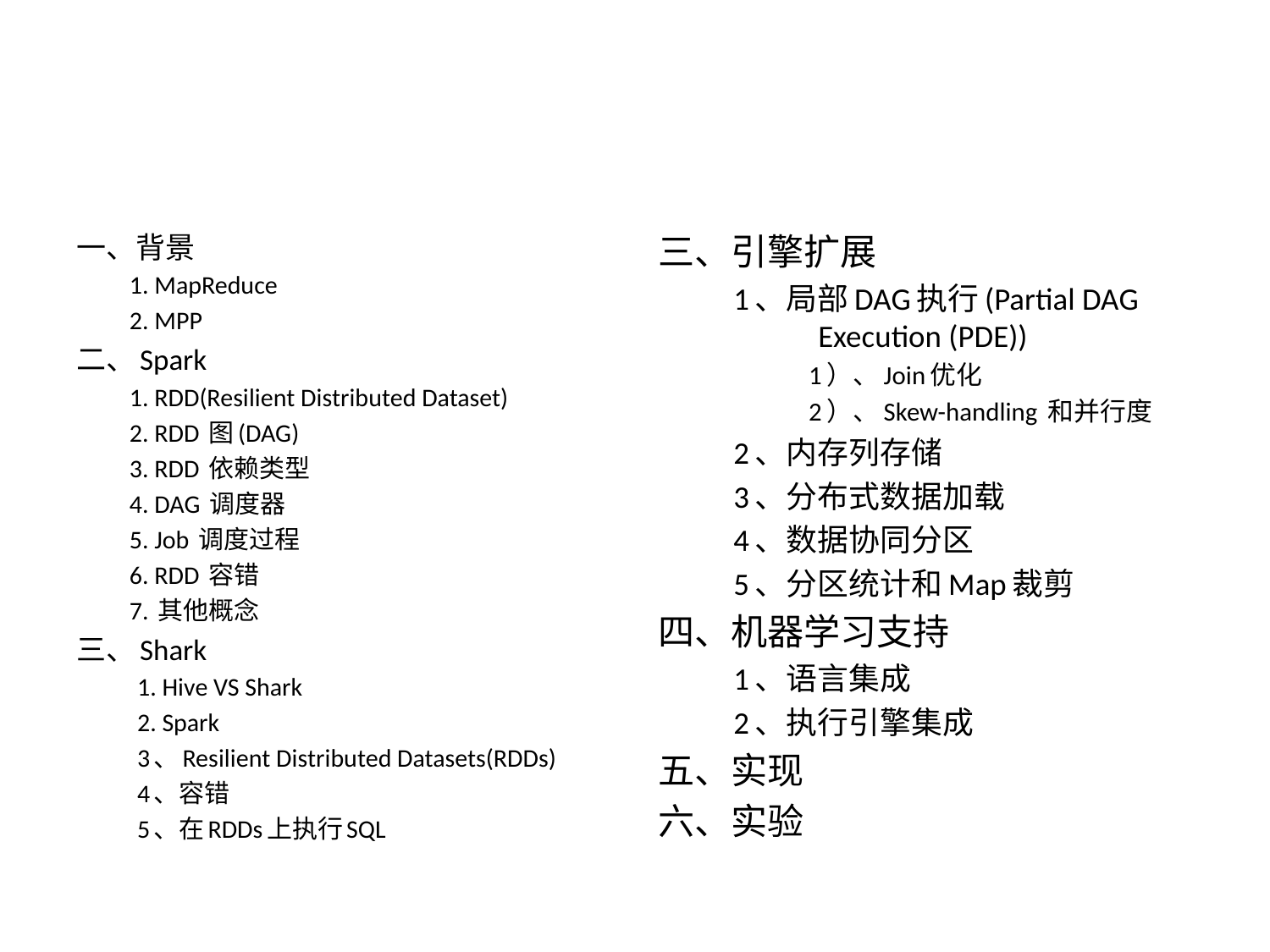

#
一、背景
1. MapReduce
2. MPP
二、Spark
1. RDD(Resilient Distributed Dataset)
2. RDD 图(DAG)
3. RDD 依赖类型
4. DAG 调度器
5. Job 调度过程
6. RDD 容错
7. 其他概念
三、Shark
1. Hive VS Shark
2. Spark
3、Resilient Distributed Datasets(RDDs)
4、容错
5、在RDDs上执行SQL
三、引擎扩展
1、局部DAG执行(Partial DAG Execution (PDE))
1）、Join优化
2）、Skew-handling 和并行度
2、内存列存储
3、分布式数据加载
4、数据协同分区
5、分区统计和Map裁剪
四、机器学习支持
1、语言集成
2、执行引擎集成
五、实现
六、实验